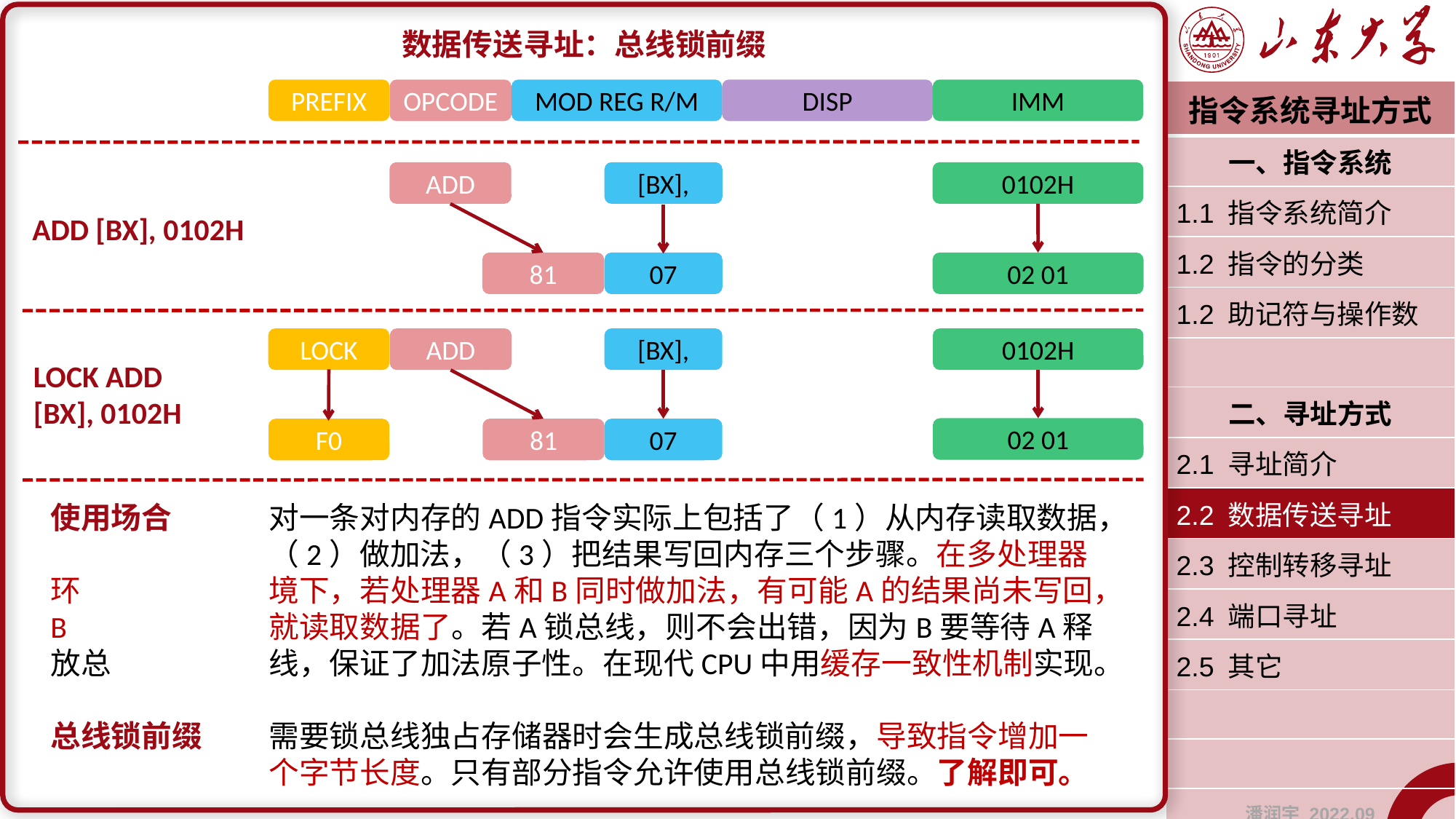

数据传送寻址：总线锁前缀

使用场合	对一条对内存的ADD指令实际上包括了（1）从内存读取数据，		（2）做加法，（3）把结果写回内存三个步骤。在多处理器环		境下，若处理器A和B同时做加法，有可能A的结果尚未写回，B		就读取数据了。若A锁总线，则不会出错，因为B要等待A释放总		线，保证了加法原子性。在现代CPU中用缓存一致性机制实现。

总线锁前缀	需要锁总线独占存储器时会生成总线锁前缀，导致指令增加一		个字节长度。只有部分指令允许使用总线锁前缀。了解即可。
PREFIX
OPCODE
MOD REG R/M
DISP
IMM
| 指令系统寻址方式 |
| --- |
| 一、指令系统 |
| 1.1 指令系统简介 |
| 1.2 指令的分类 |
| 1.2 助记符与操作数 |
|  |
| 二、寻址方式 |
| 2.1 寻址简介 |
| 2.2 数据传送寻址 |
| 2.3 控制转移寻址 |
| 2.4 端口寻址 |
| 2.5 其它 |
|  |
|  |
| 潘润宇 2022.09 |
ADD
[BX],
0102H
ADD [BX], 0102H
81
07
02 01
LOCK
ADD
[BX],
0102H
LOCK ADD
[BX], 0102H
02 01
F0
81
07